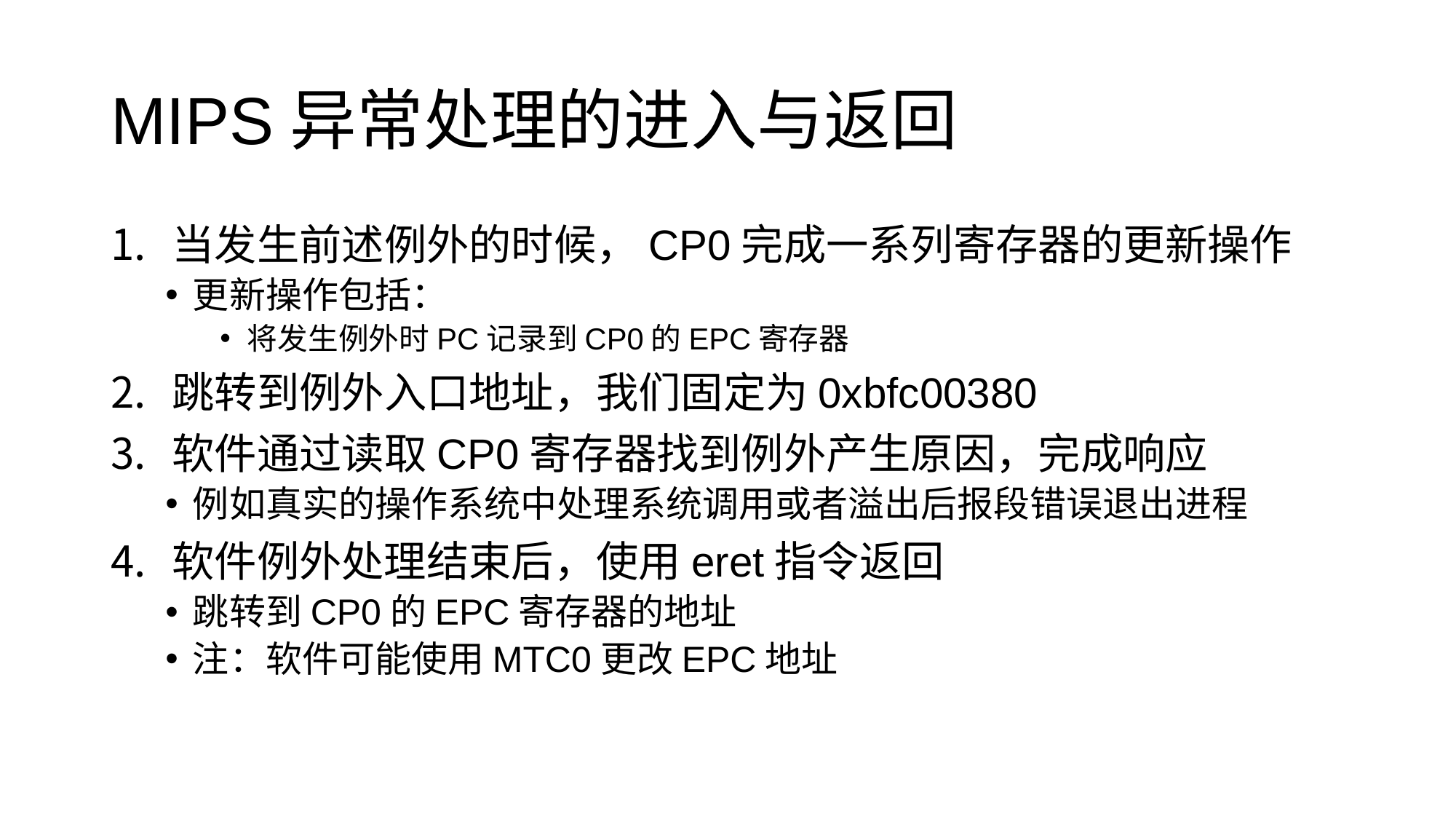

# MIPS异常处理的进入与返回
当发生前述例外的时候，CP0完成一系列寄存器的更新操作
更新操作包括：
将发生例外时PC记录到CP0的EPC寄存器
跳转到例外入口地址，我们固定为0xbfc00380
软件通过读取CP0寄存器找到例外产生原因，完成响应
例如真实的操作系统中处理系统调用或者溢出后报段错误退出进程
软件例外处理结束后，使用eret指令返回
跳转到CP0的EPC寄存器的地址
注：软件可能使用MTC0更改EPC地址